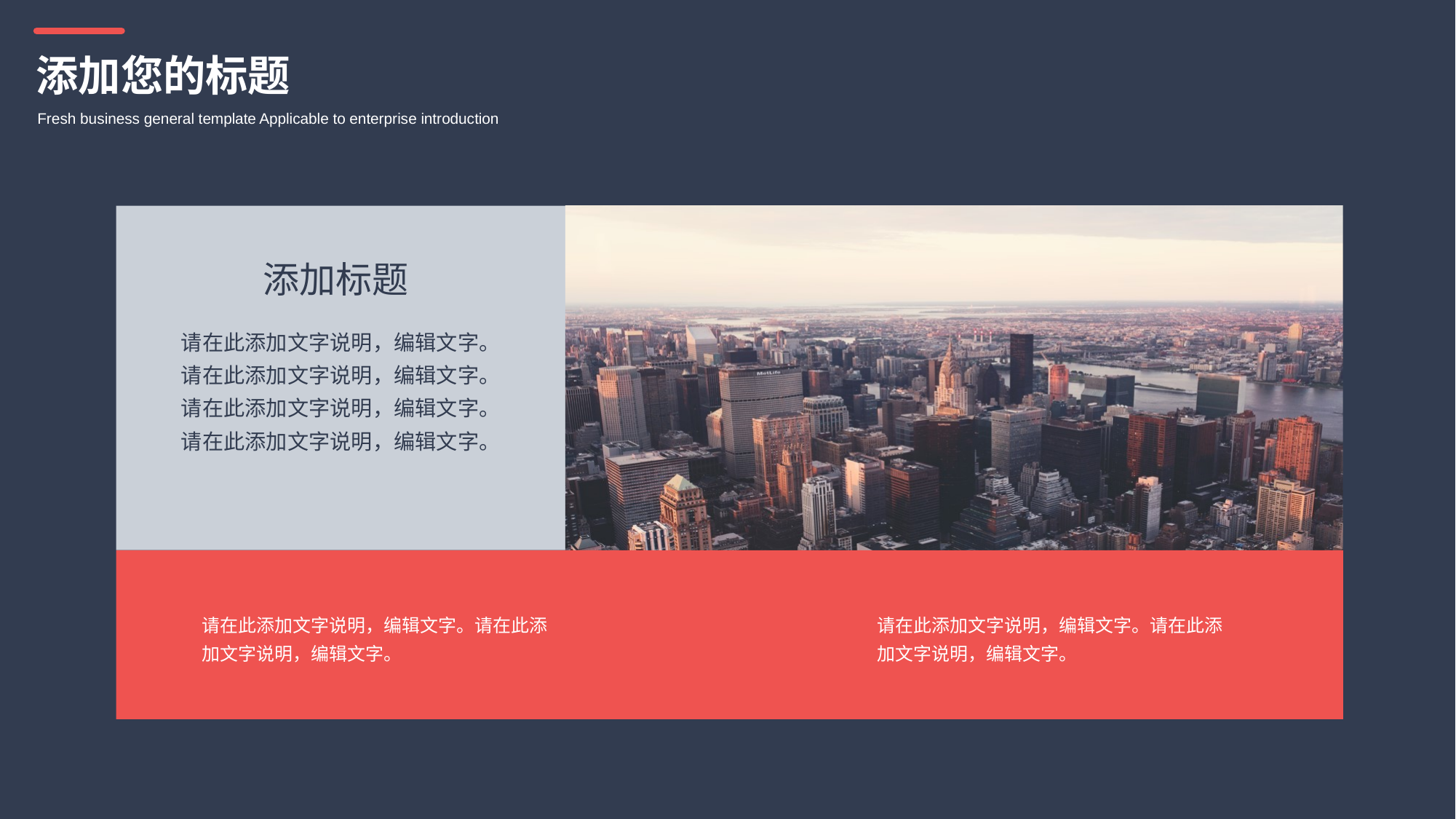

添加您的标题
Fresh business general template Applicable to enterprise introduction

添加标题
请在此添加文字说明，编辑文字。请在此添加文字说明，编辑文字。请在此添加文字说明，编辑文字。请在此添加文字说明，编辑文字。

请在此添加文字说明，编辑文字。请在此添加文字说明，编辑文字。
请在此添加文字说明，编辑文字。请在此添加文字说明，编辑文字。